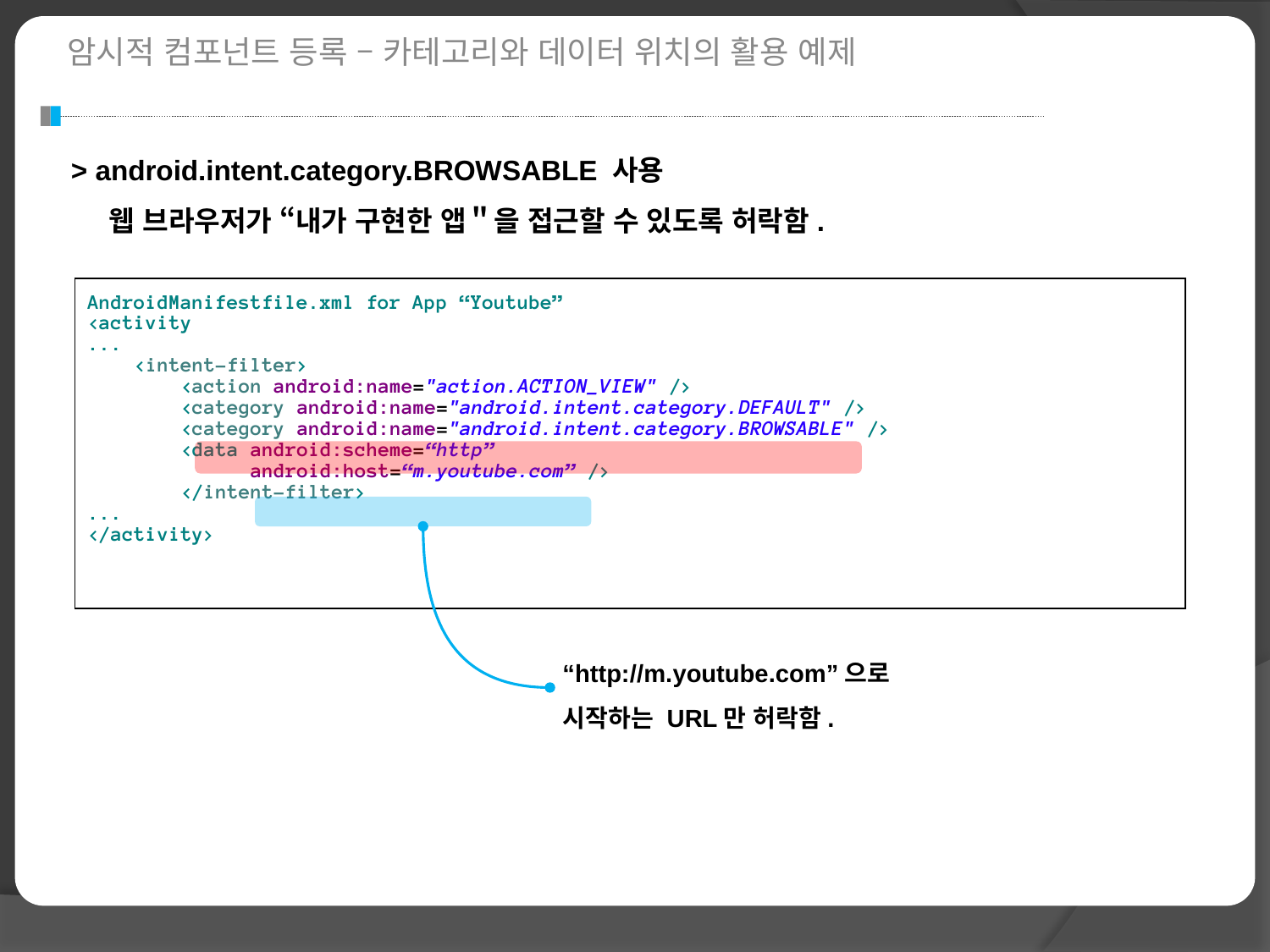

암시적 컴포넌트 등록 – 카테고리와 데이터 위치의 활용 예제

> android.intent.category.BROWSABLE 사용
    웹 브라우저가 “내가 구현한 앱＂을 접근할 수 있도록 허락함.
| AndroidManifestfile.xml for App “Youtube” <activity ... <intent-filter> <action android:name="action.ACTION\_VIEW" /> <category android:name="android.intent.category.DEFAULT" /> <category android:name="android.intent.category.BROWSABLE" /> <data android:scheme=“http” android:host=“m.youtube.com” /> </intent-filter> ... </activity> |
| --- |

“http://m.youtube.com”으로 시작하는 URL만 허락함.